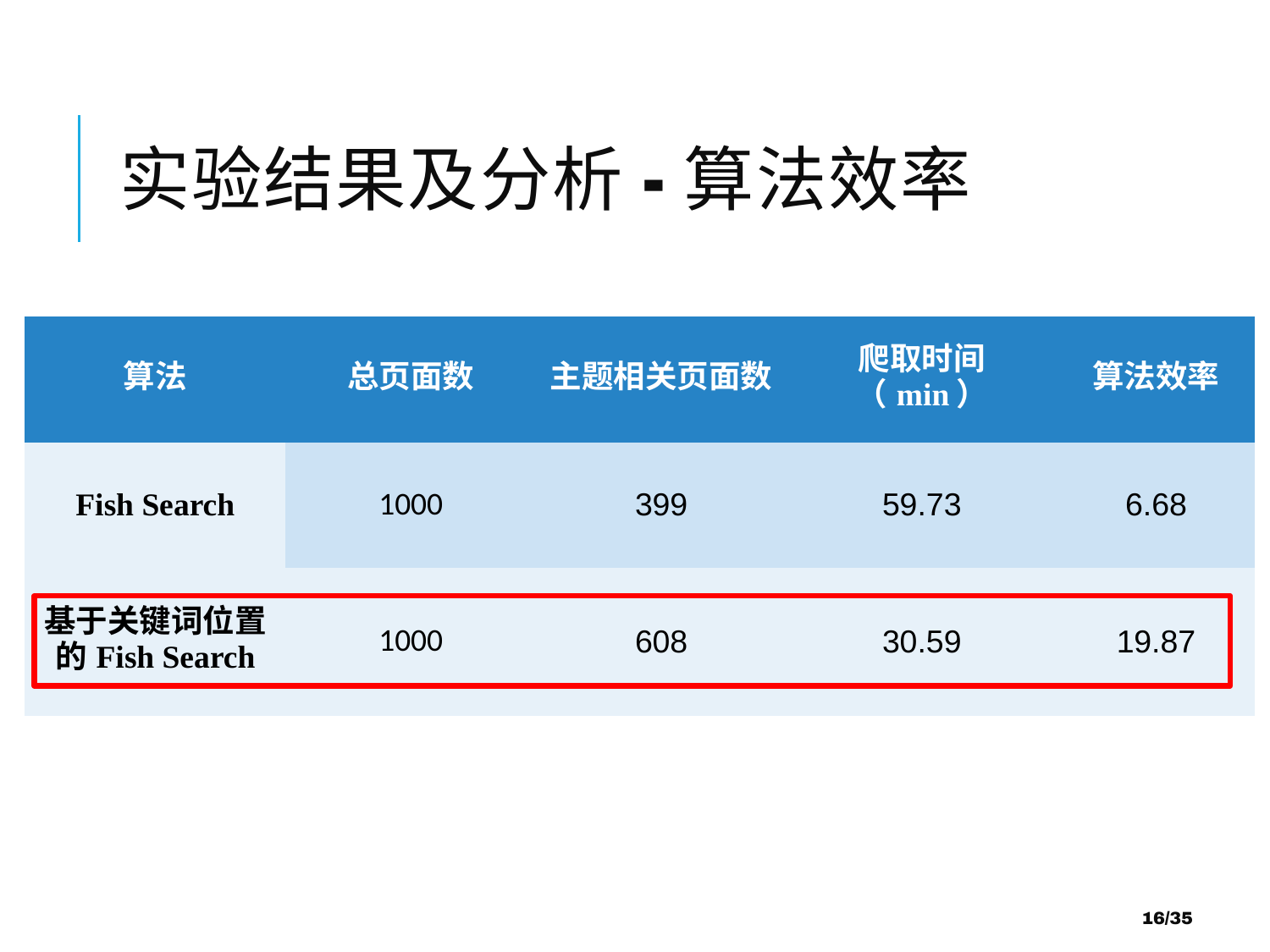

# 实验结果及分析-算法效率
| 算法 | 总页面数 | 主题相关页面数 | 爬取时间（min） | 算法效率 |
| --- | --- | --- | --- | --- |
| Fish Search | 1000 | 399 | 59.73 | 6.68 |
| 基于关键词位置的Fish Search | 1000 | 608 | 30.59 | 19.87 |

16/35